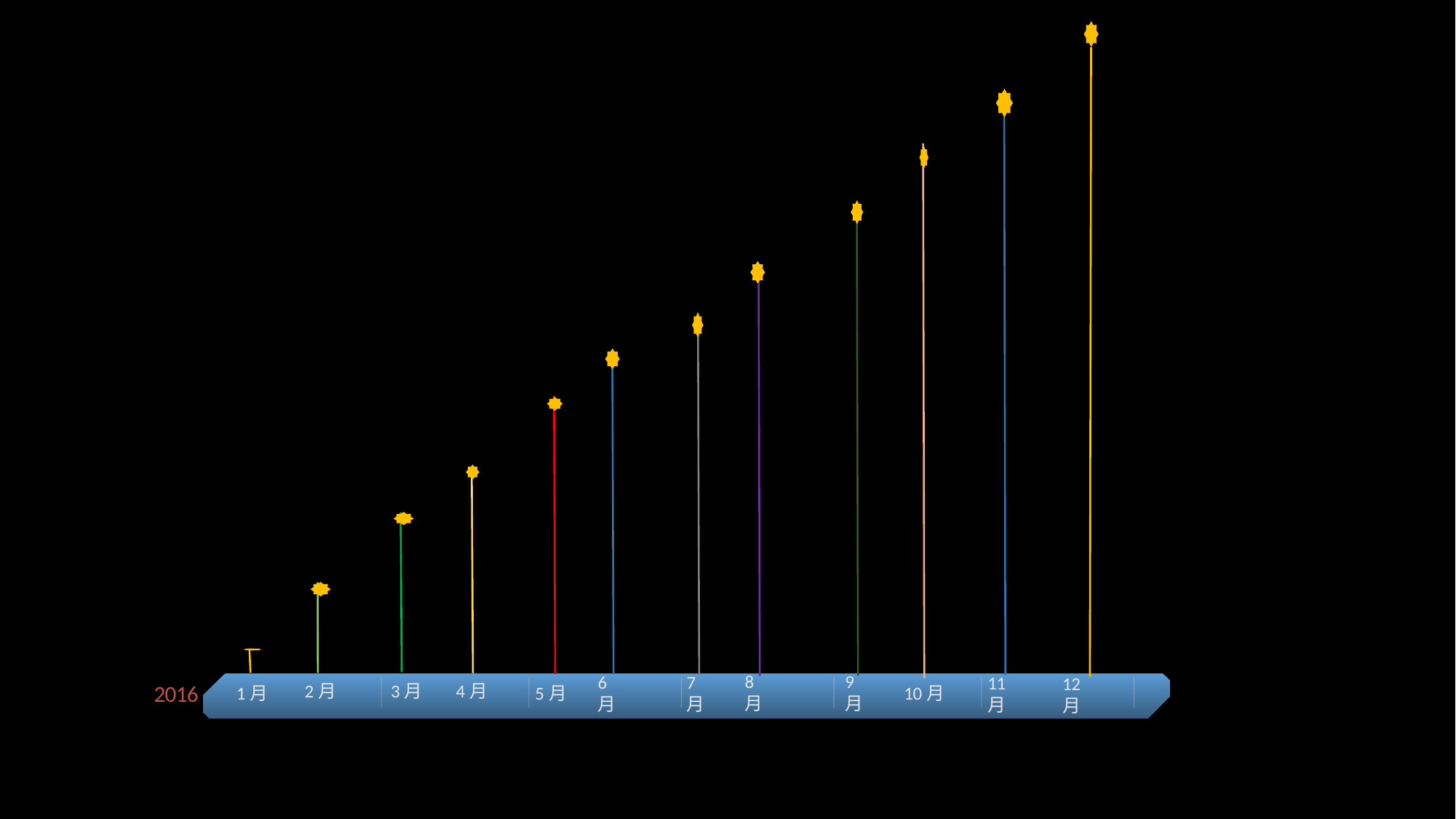

3月
4月
5月
2016
8月
9月
1月

6月

7月
2月
10月
11月
12月